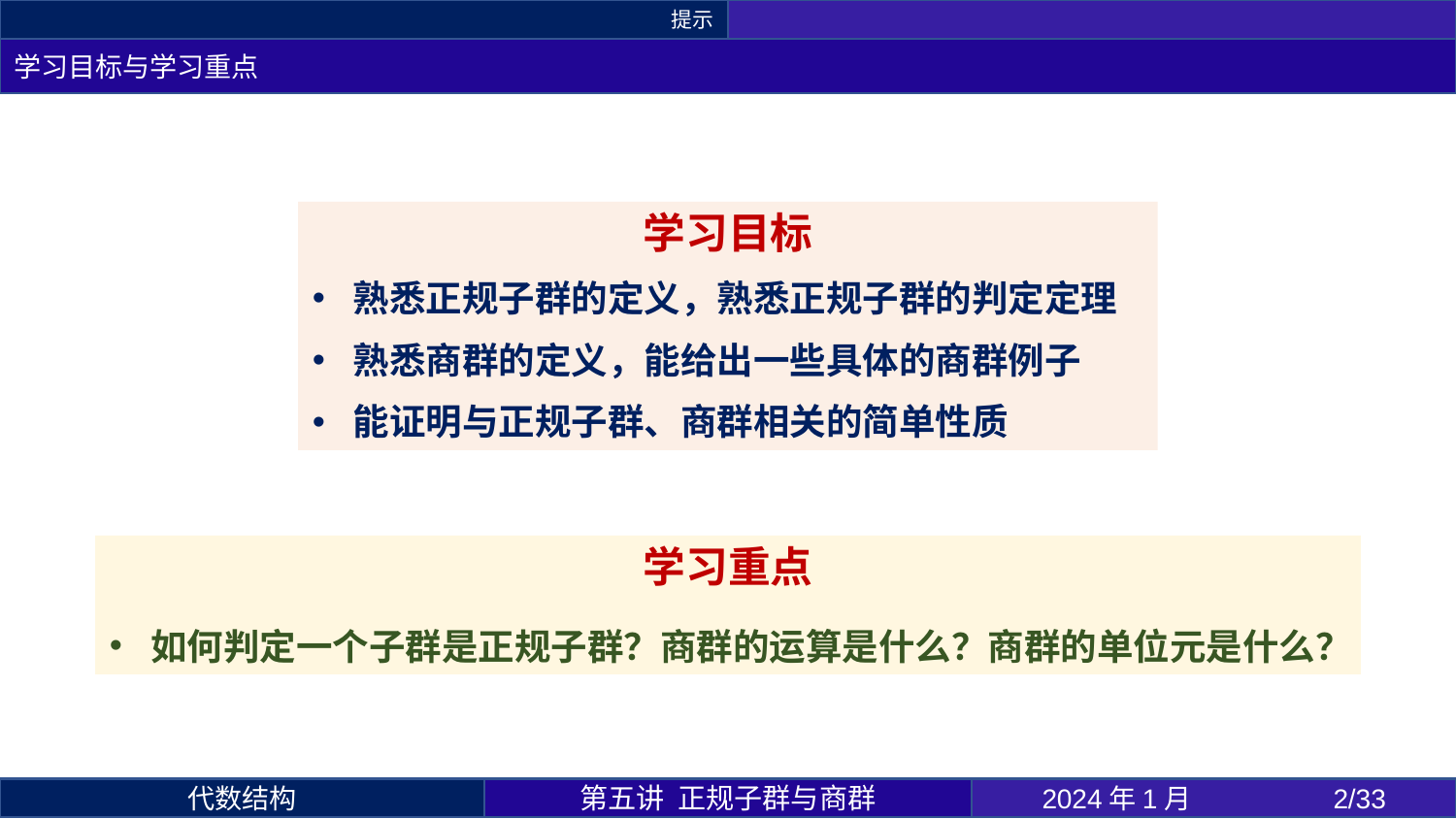

提示
学习目标与学习重点
学习目标
熟悉正规子群的定义，熟悉正规子群的判定定理
熟悉商群的定义，能给出一些具体的商群例子
能证明与正规子群、商群相关的简单性质
学习重点
如何判定一个子群是正规子群？商群的运算是什么？商群的单位元是什么？
第五讲  正规子群与商群
2024年1月 	2/33
代数结构